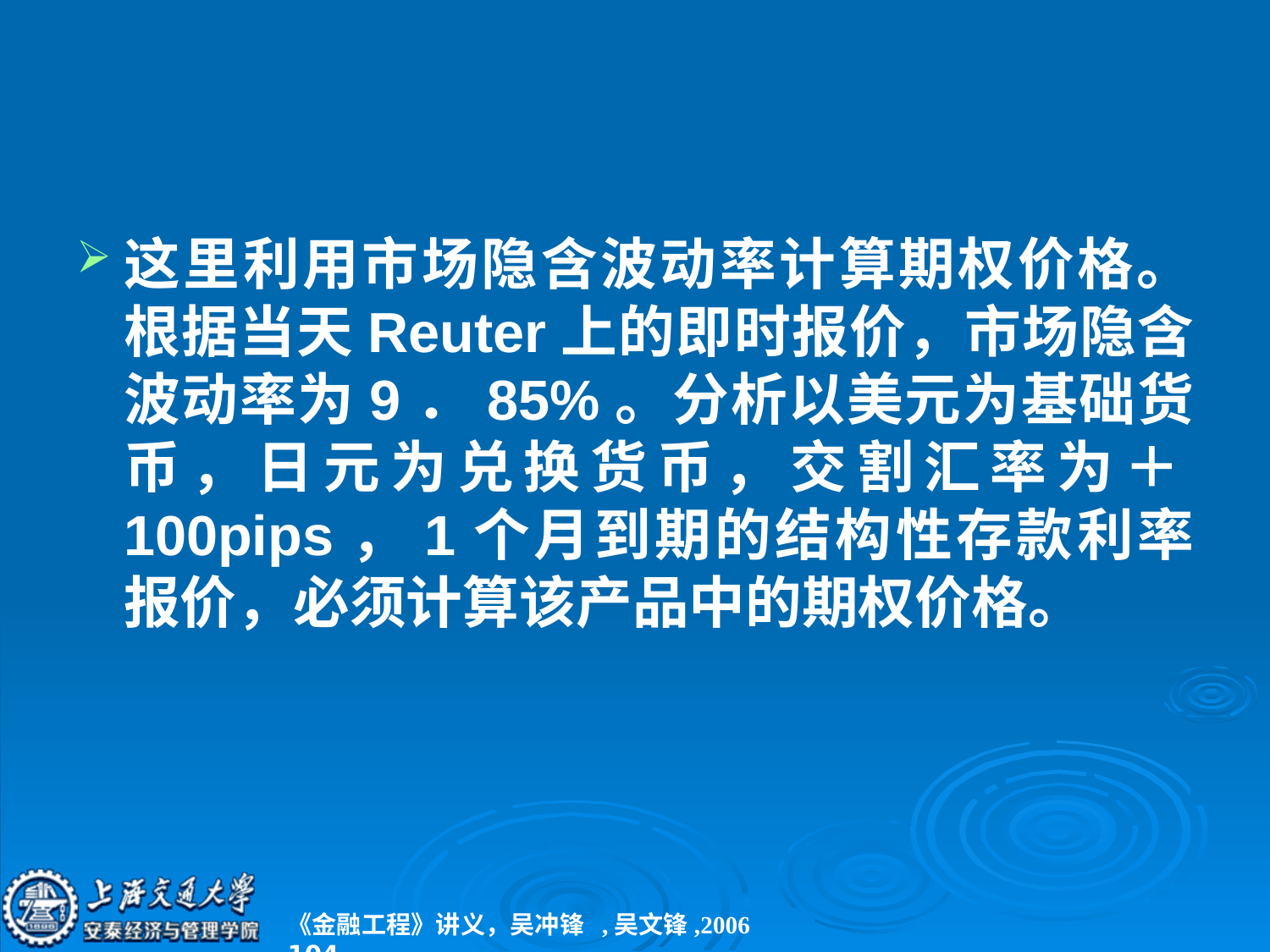

#
这里利用市场隐含波动率计算期权价格。根据当天Reuter上的即时报价，市场隐含波动率为9．85%。分析以美元为基础货币，日元为兑换货币，交割汇率为＋100pips，1个月到期的结构性存款利率报价，必须计算该产品中的期权价格。